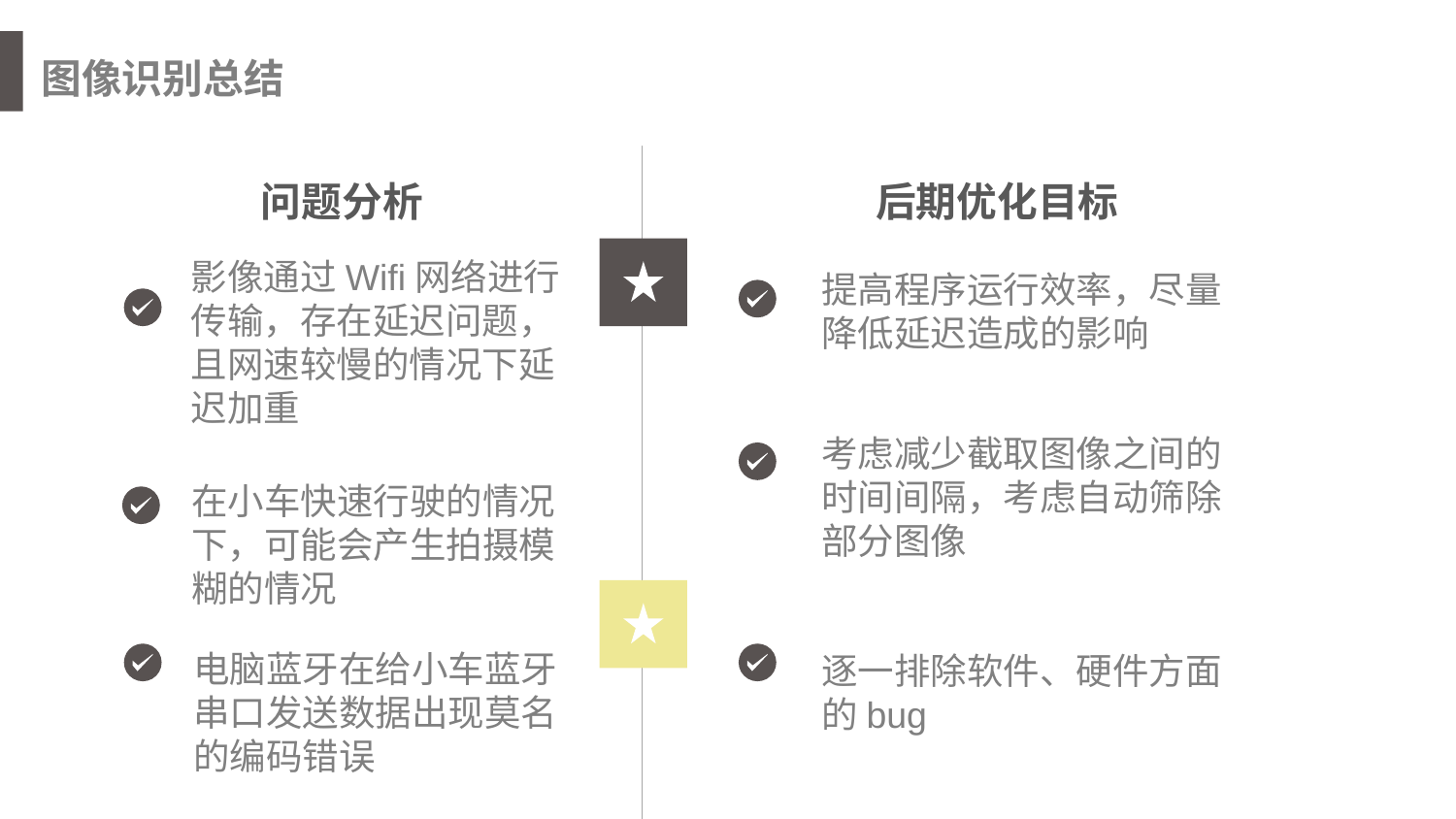

图像识别总结
年度工作概述
CLICK TO ADD CAPTION TEXT

  后期优化目标
  问题分析
影像通过Wifi网络进行传输，存在延迟问题，且网速较慢的情况下延迟加重

提高程序运行效率，尽量降低延迟造成的影响

考虑减少截取图像之间的时间间隔，考虑自动筛除部分图像

在小车快速行驶的情况下，可能会产生拍摄模糊的情况

电脑蓝牙在给小车蓝牙串口发送数据出现莫名的编码错误
逐一排除软件、硬件方面的bug